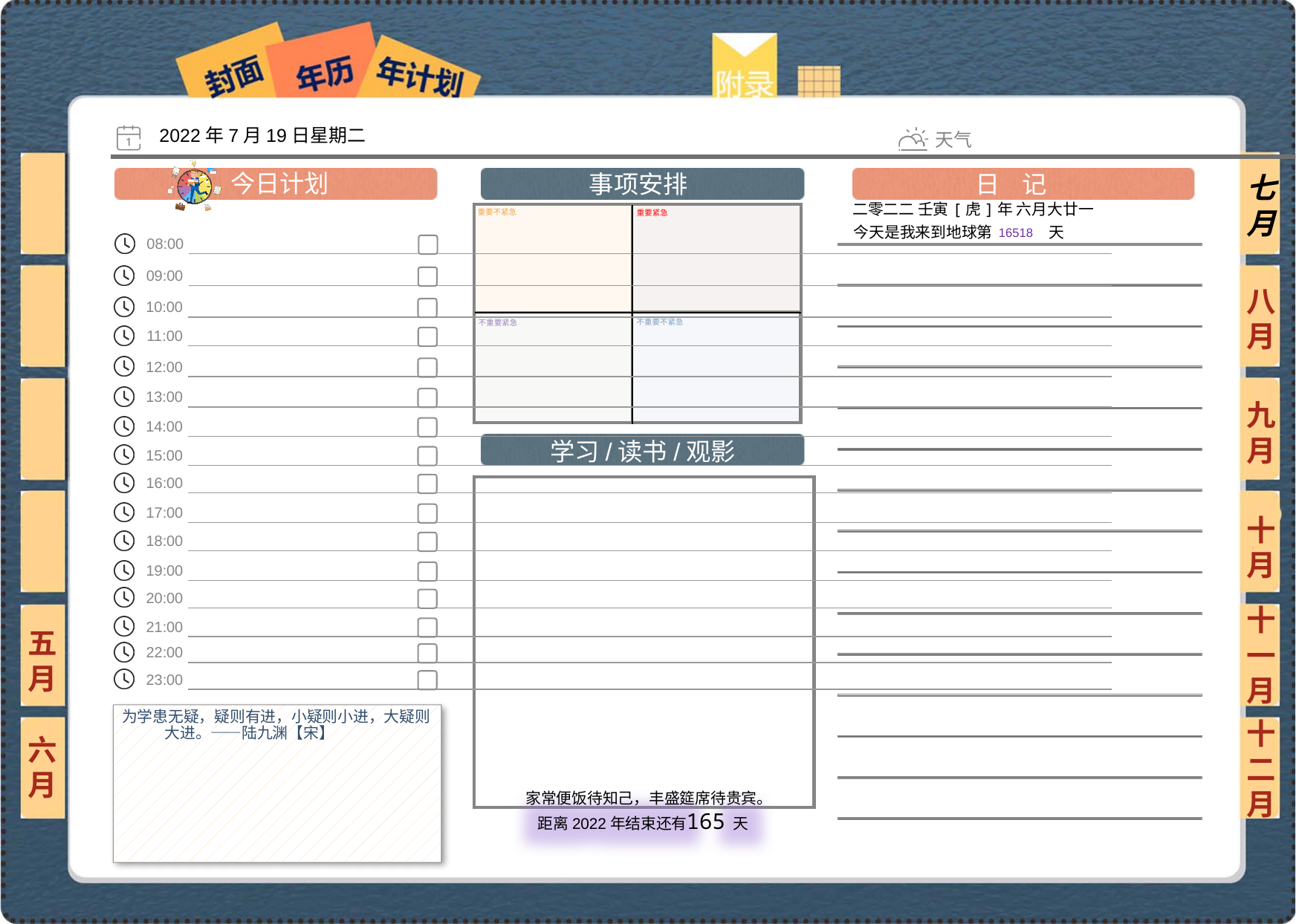

2022年7月19日星期二
七月
二零二二 壬寅[虎]年 六月大廿一
16518
八月
九月
十月
十一月
五月
为学患无疑，疑则有进，小疑则小进，大疑则大进。——陆九渊【宋】

六月
十二月
165
 家常便饭待知己，丰盛筵席待贵宾。